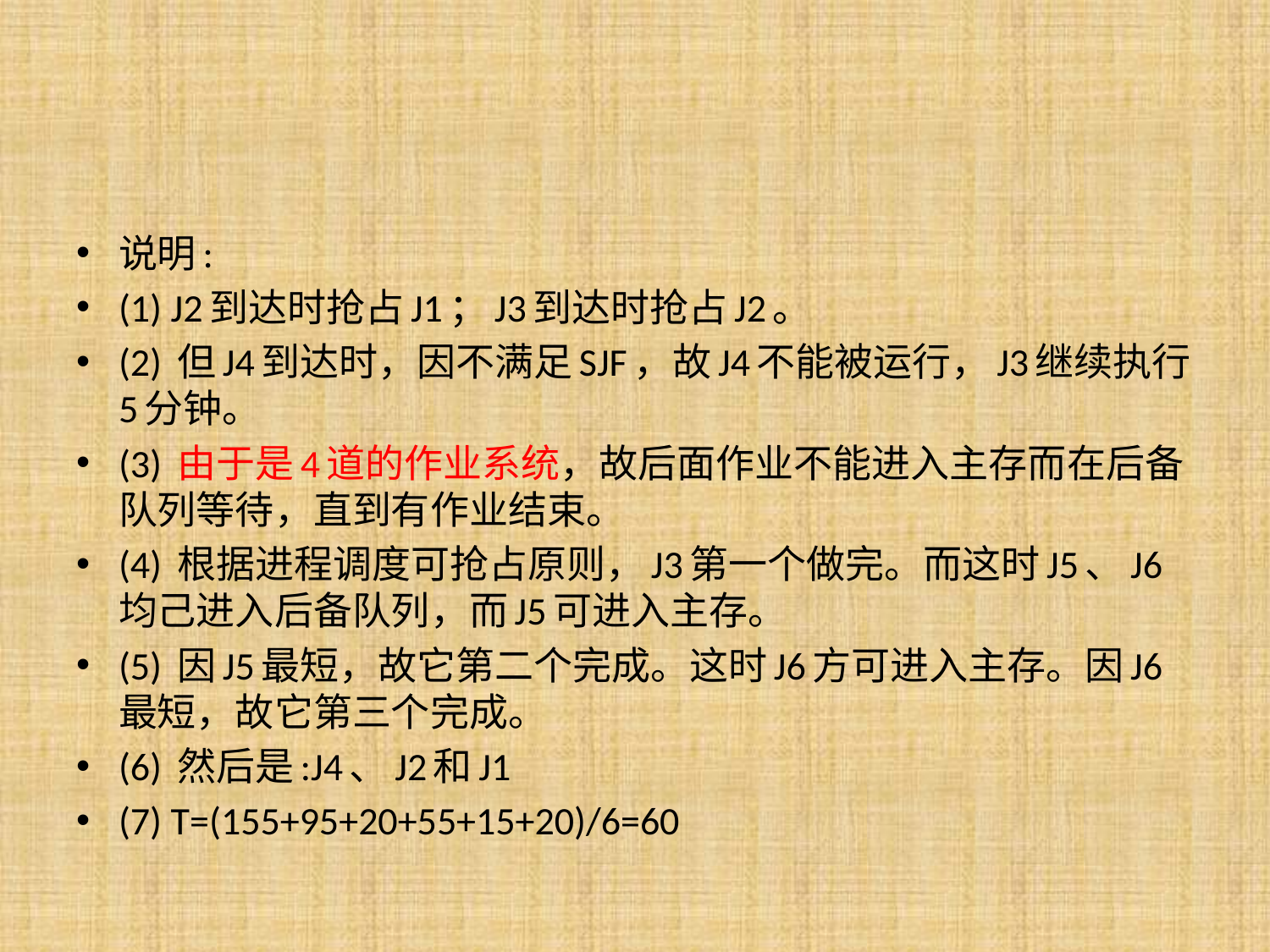

#
说明:
(1) J2到达时抢占J1；J3到达时抢占J2。
(2) 但J4到达时，因不满足SJF，故J4不能被运行，J3继续执行5分钟。
(3) 由于是4道的作业系统，故后面作业不能进入主存而在后备队列等待，直到有作业结束。
(4) 根据进程调度可抢占原则，J3第一个做完。而这时J5、J6均己进入后备队列，而J5可进入主存。
(5) 因J5最短，故它第二个完成。这时J6方可进入主存。因J6最短，故它第三个完成。
(6) 然后是:J4、J2和J1
(7) T=(155+95+20+55+15+20)/6=60